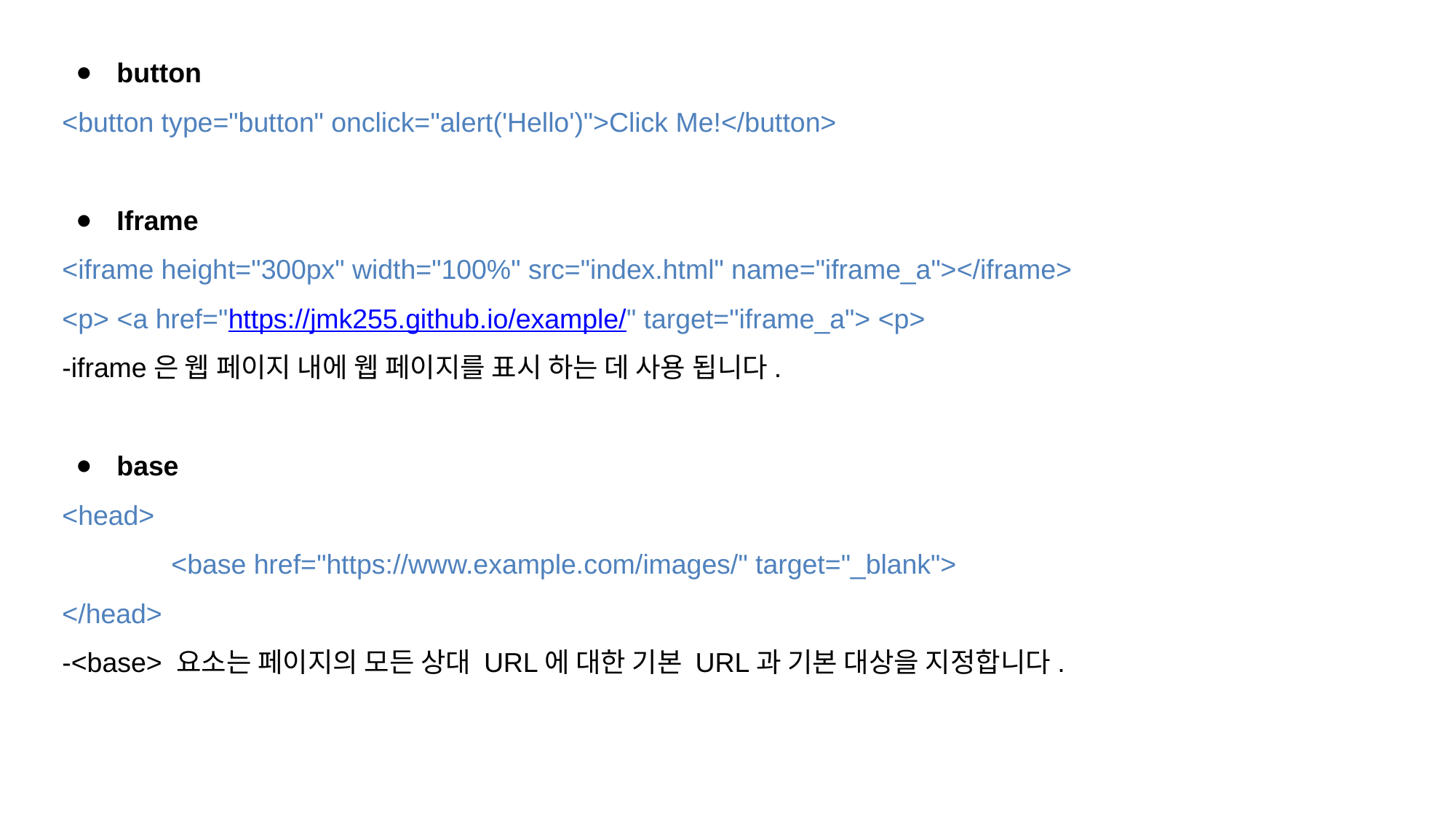

button
<button type="button" onclick="alert('Hello')">Click Me!</button>

Iframe
<iframe height="300px" width="100%" src="index.html" name="iframe_a"></iframe>
<p> <a href="https://jmk255.github.io/example/" target="iframe_a"> <p>
-iframe은 웹 페이지 내에 웹 페이지를 표시 하는 데 사용 됩니다.

base
<head>
	<base href="https://www.example.com/images/" target="_blank">
</head>
-<base> 요소는 페이지의 모든 상대 URL에 대한 기본 URL과 기본 대상을 지정합니다.